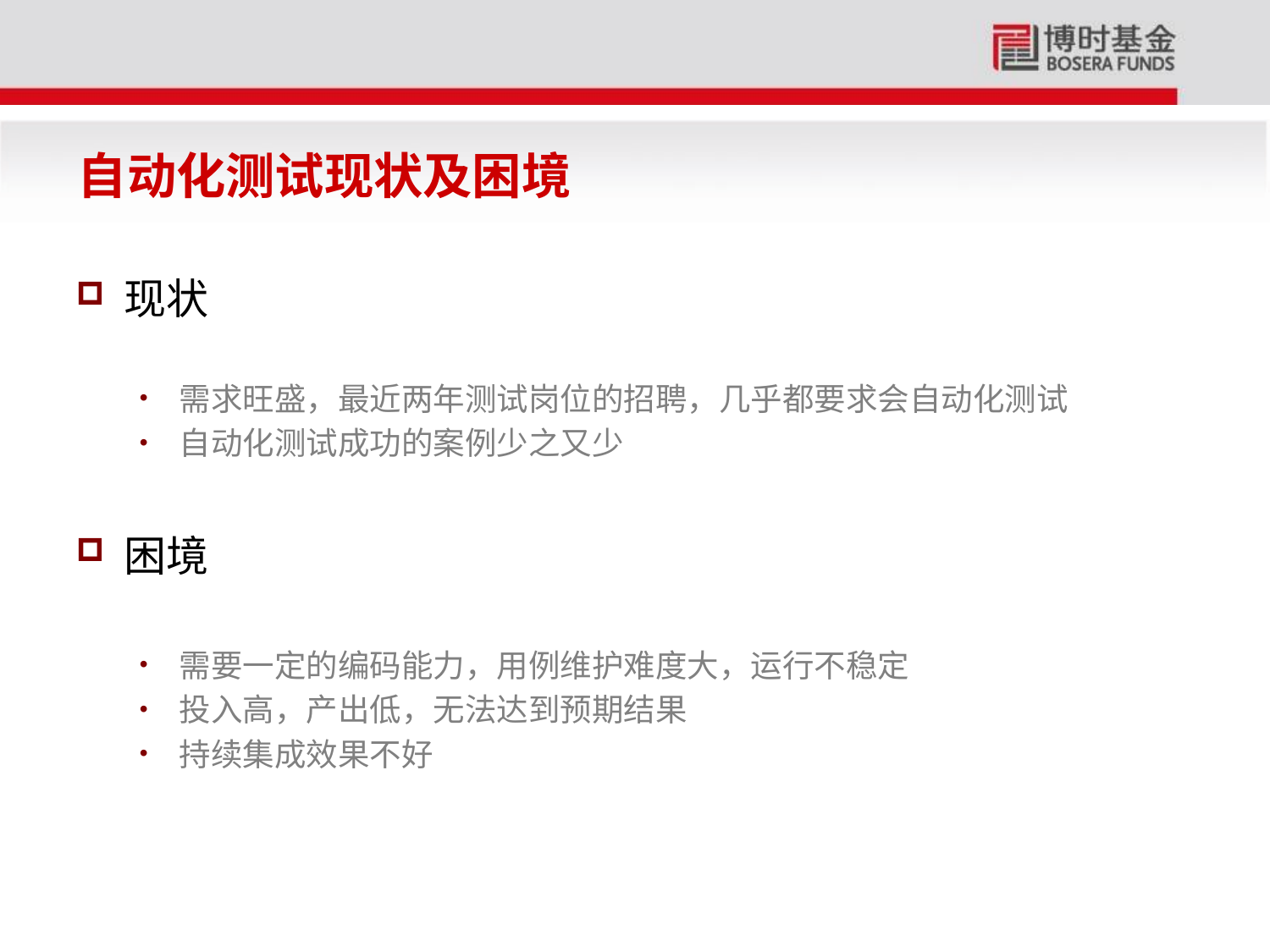

# 自动化测试现状及困境
现状

需求旺盛，最近两年测试岗位的招聘，几乎都要求会自动化测试
自动化测试成功的案例少之又少

困境

需要一定的编码能力，用例维护难度大，运行不稳定
投入高，产出低，无法达到预期结果
持续集成效果不好